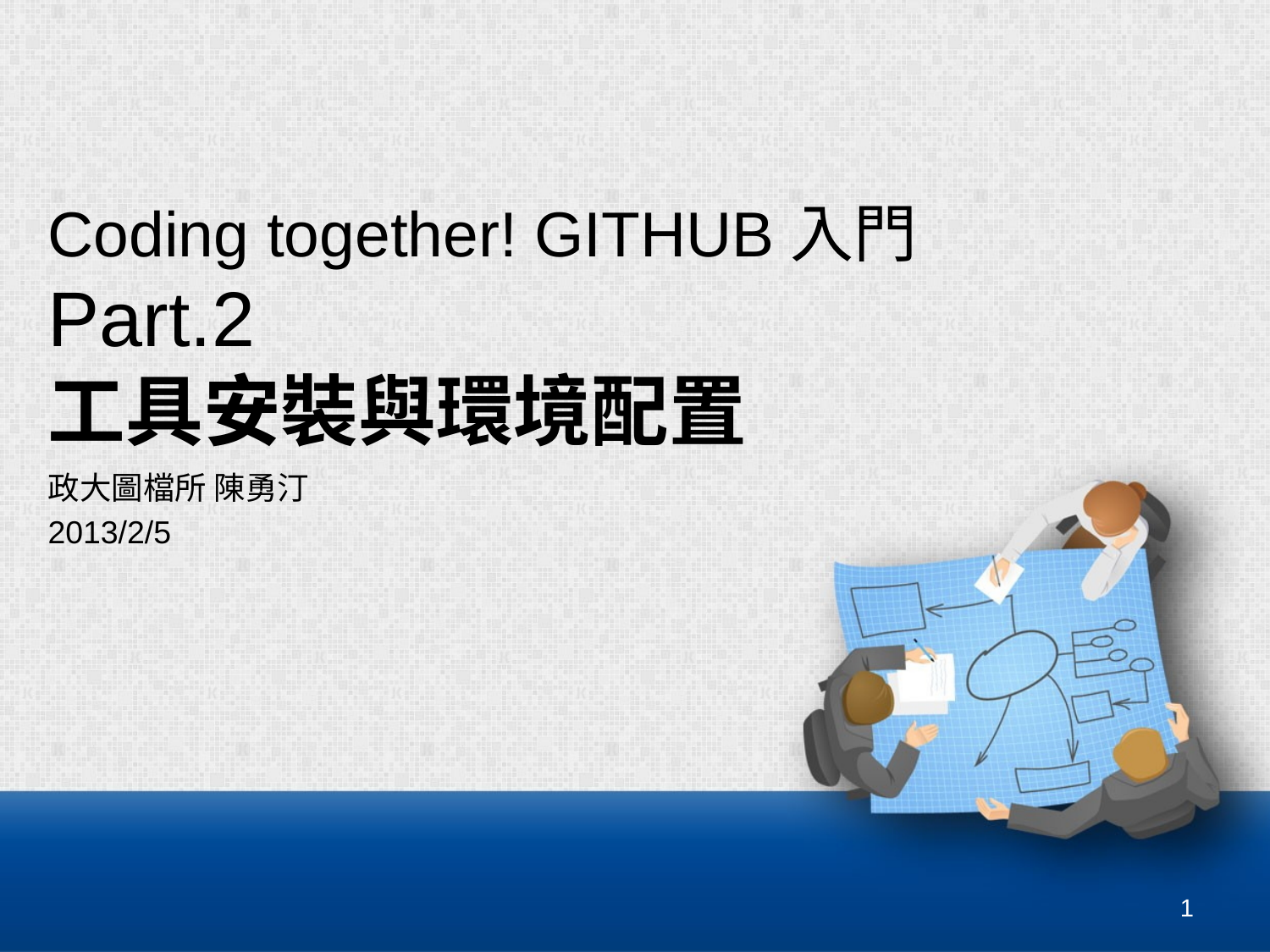

# Coding together! GITHUB入門 Part.2 工具安裝與環境配置
政大圖檔所 陳勇汀
2013/2/5
1